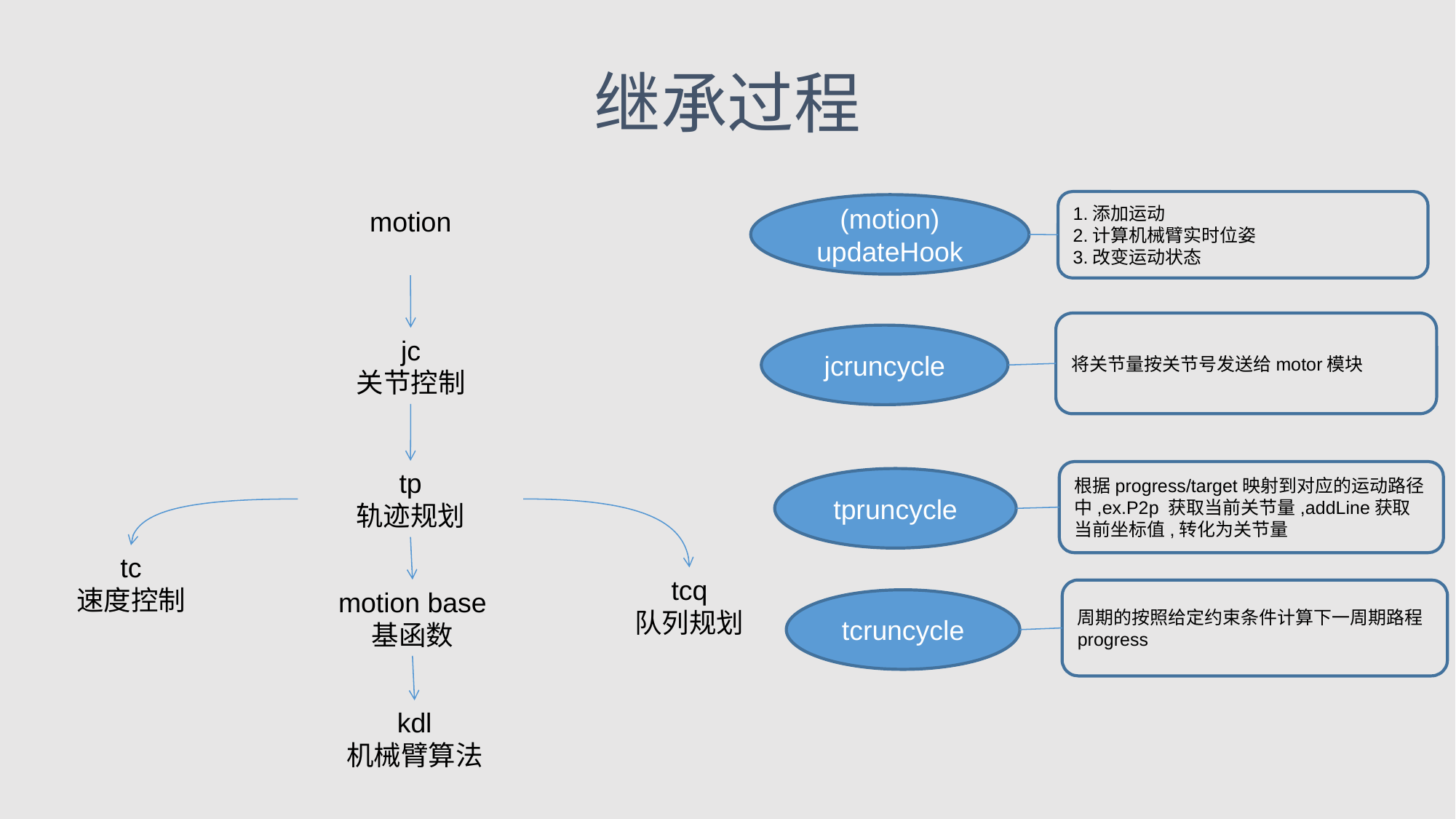

# 继承过程
1.添加运动
2.计算机械臂实时位姿
3.改变运动状态
(motion) updateHook
motion

将关节量按关节号发送给motor模块
jcruncycle
jc
关节控制
tp
轨迹规划
根据progress/target映射到对应的运动路径中,ex.P2p 获取当前关节量,addLine获取当前坐标值,转化为关节量
tpruncycle
tc
速度控制
tcq
队列规划
motion base
基函数
周期的按照给定约束条件计算下一周期路程
progress
tcruncycle
kdl
机械臂算法